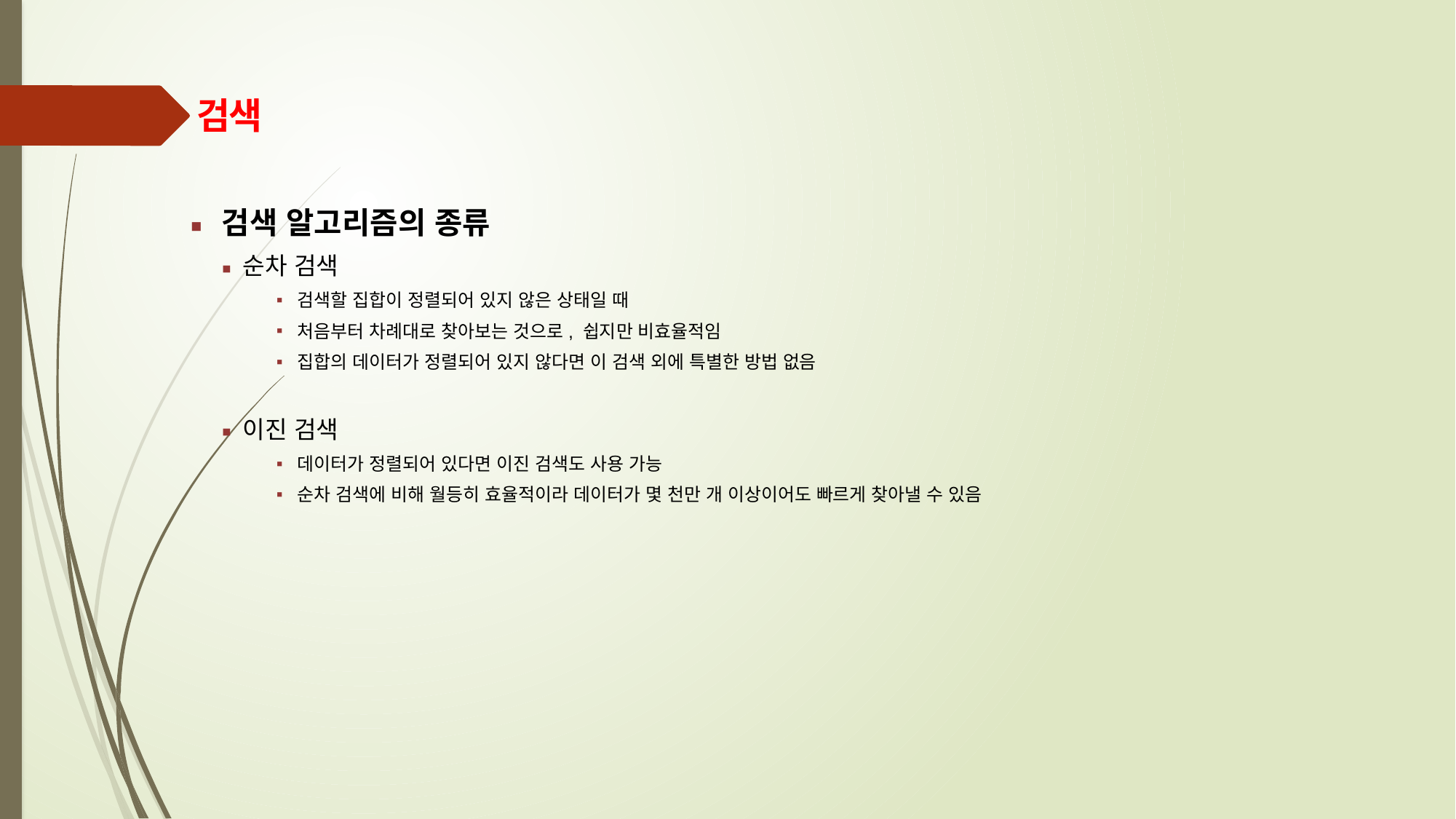

검색
검색 알고리즘의 종류
순차 검색
검색할 집합이 정렬되어 있지 않은 상태일 때
처음부터 차례대로 찾아보는 것으로, 쉽지만 비효율적임
집합의 데이터가 정렬되어 있지 않다면 이 검색 외에 특별한 방법 없음

이진 검색
데이터가 정렬되어 있다면 이진 검색도 사용 가능
순차 검색에 비해 월등히 효율적이라 데이터가 몇 천만 개 이상이어도 빠르게 찾아낼 수 있음